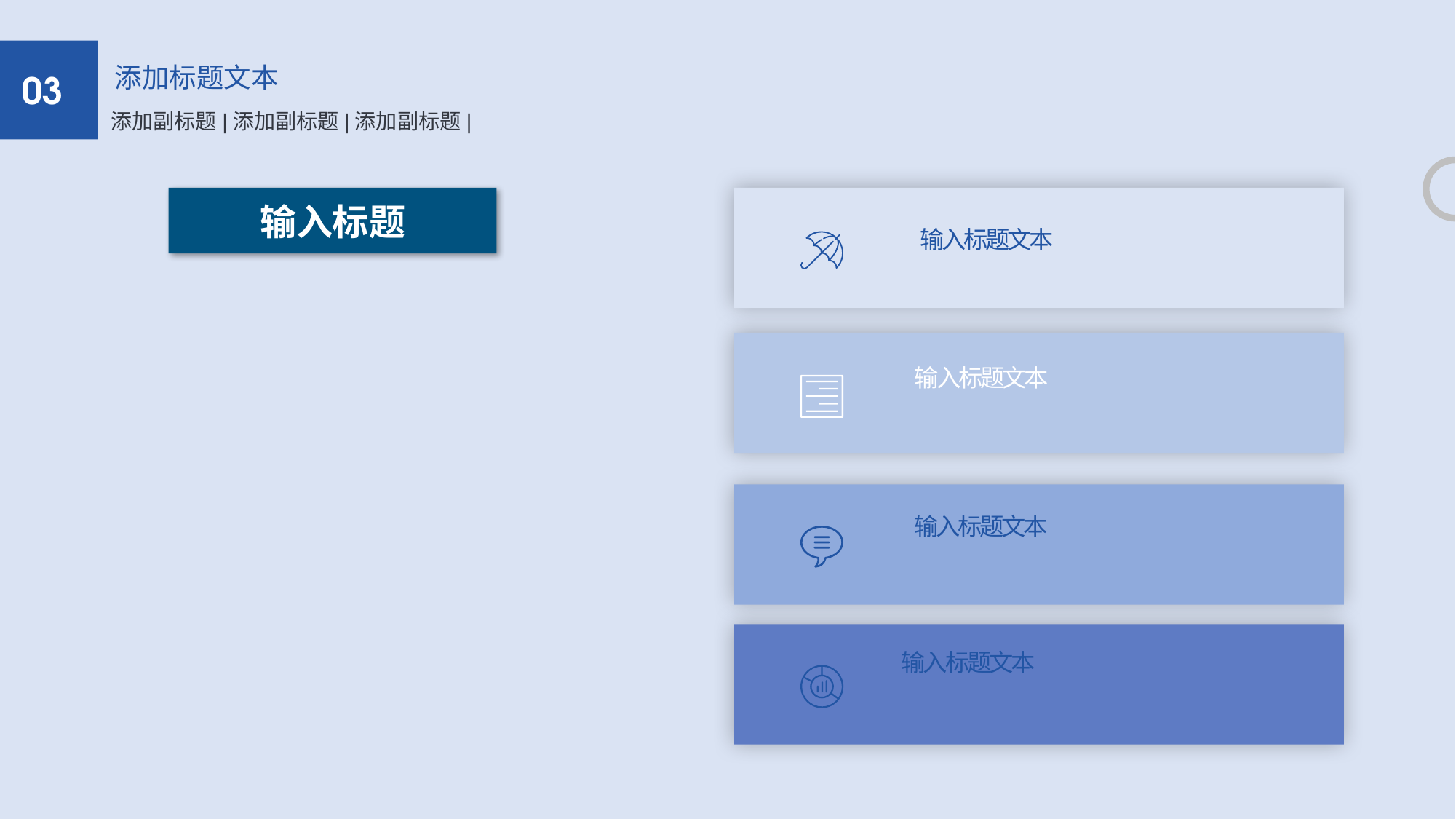

添加标题文本
03
添加副标题|添加副标题|添加副标题|

输入标题
输入标题文本

输入标题文本

输入标题文本

输入标题文本